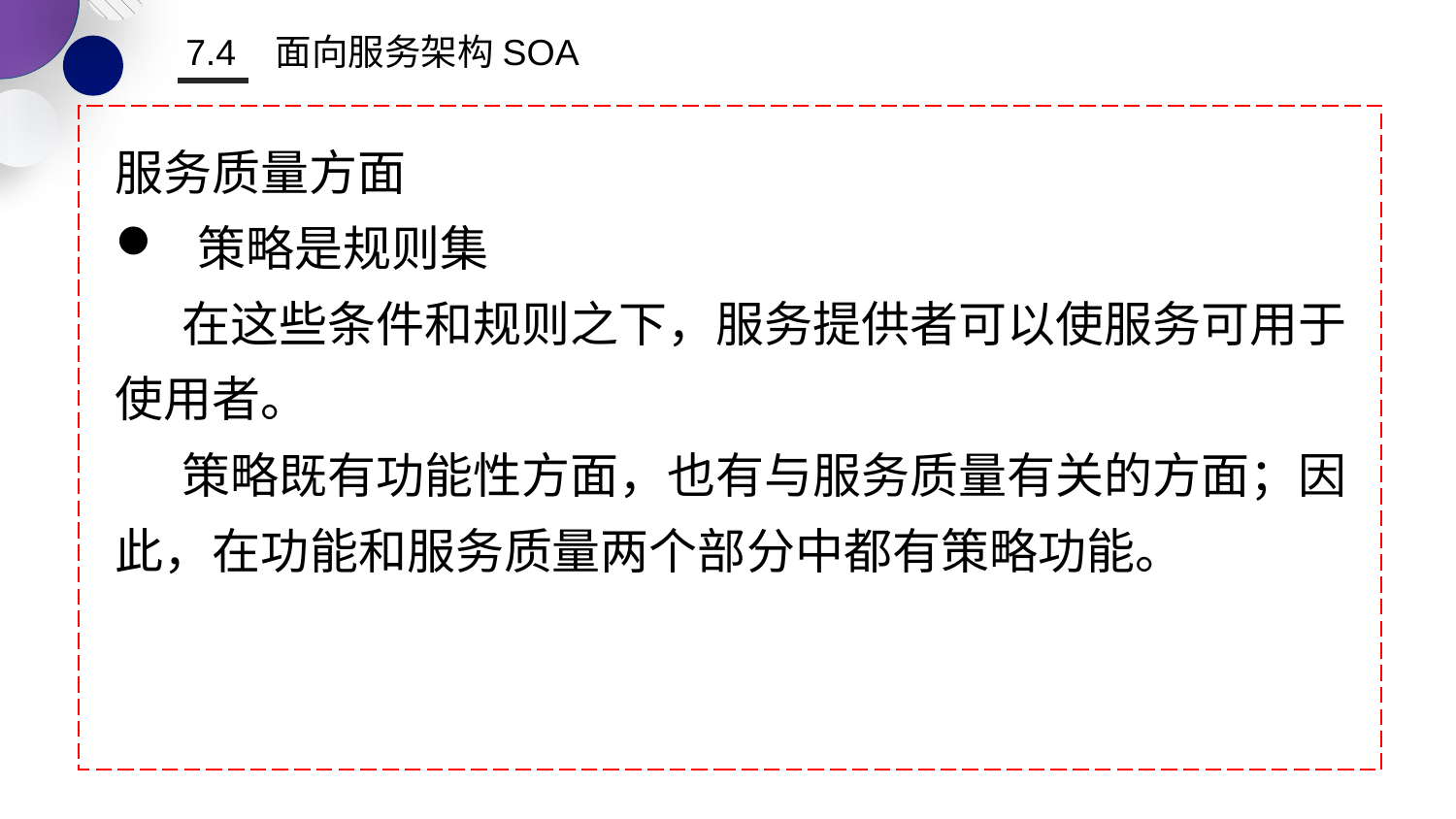

7.4   面向服务架构SOA

服务质量方面
  策略是规则集
     在这些条件和规则之下，服务提供者可以使服务可用于使用者。
     策略既有功能性方面，也有与服务质量有关的方面；因此，在功能和服务质量两个部分中都有策略功能。